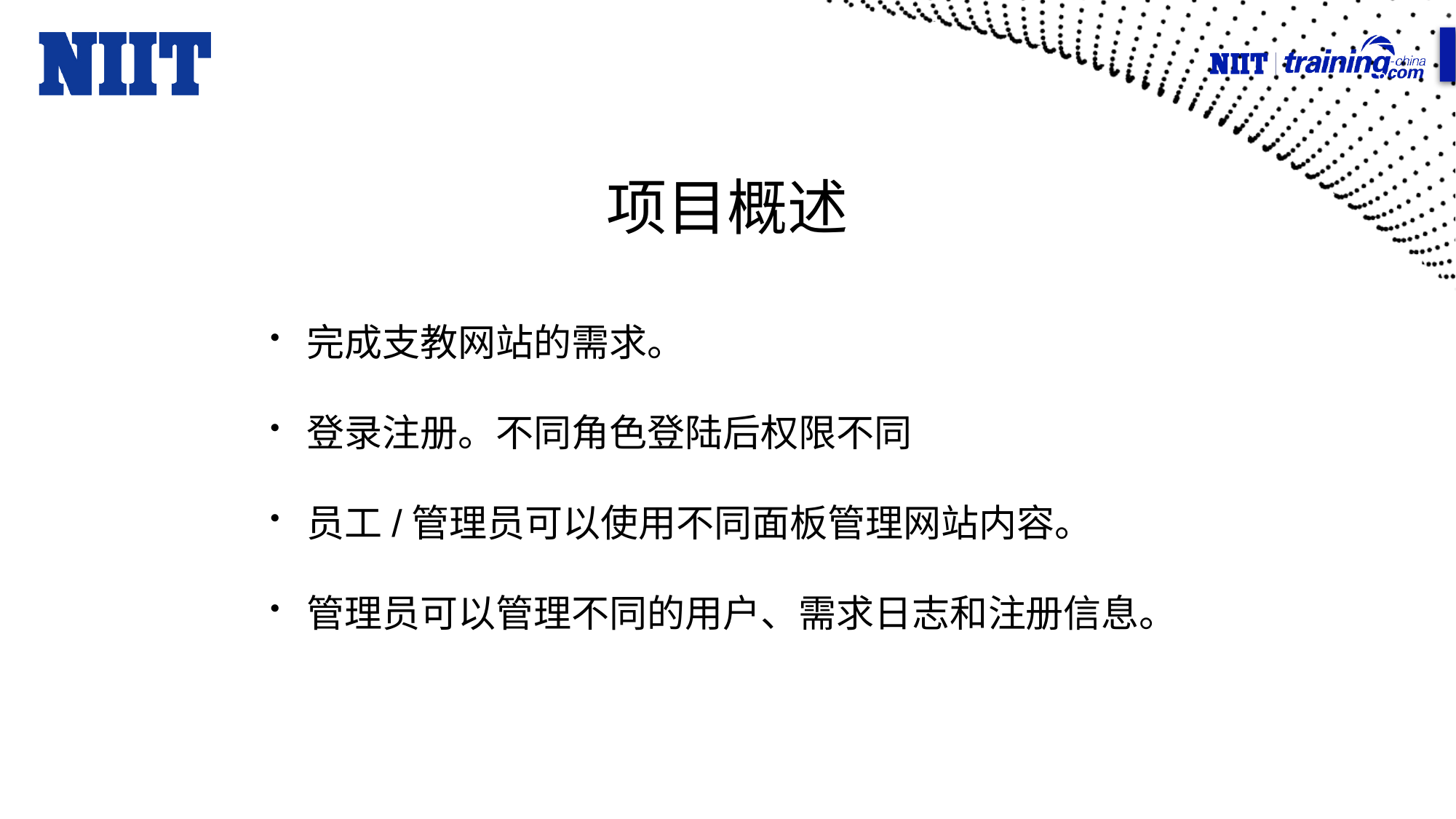

# 项目概述
完成支教网站的需求。
登录注册。不同角色登陆后权限不同
员工/管理员可以使用不同面板管理网站内容。
管理员可以管理不同的用户、需求日志和注册信息。